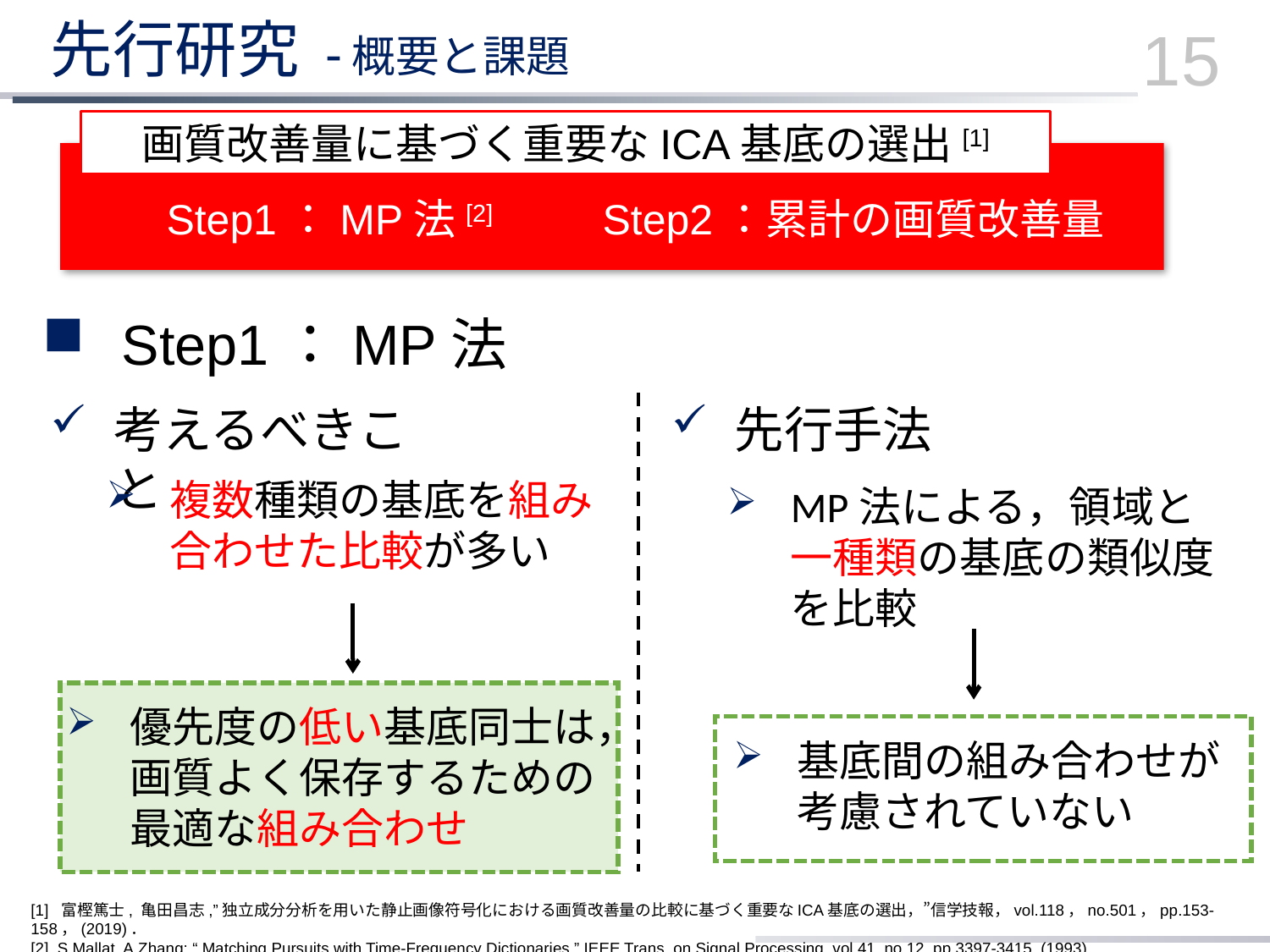

# 先行研究 -概要と課題
15
画質改善量に基づく重要なICA基底の選出[1]

Step2：累計の画質改善量
Step1：MP法[2]
 Step1：MP法
考えるべきこと
先行手法
複数種類の基底を組み合わせた比較が多い
MP法による，領域と一種類の基底の類似度を比較

優先度の低い基底同士は，画質よく保存するための最適な組み合わせ

基底間の組み合わせが考慮されていない
[1]  富樫篤士, 亀田昌志,”独立成分分析を用いた静止画像符号化における画質改善量の比較に基づく重要なICA基底の選出，”信学技報，vol.118，no.501，pp.153-158，(2019)．
[2]  S.Mallat, A.Zhang: “ Matching Pursuits with Time-Frequency Dictionaries,” IEEE Trans. on Signal Processing, vol.41, no.12, pp.3397-3415, (1993).